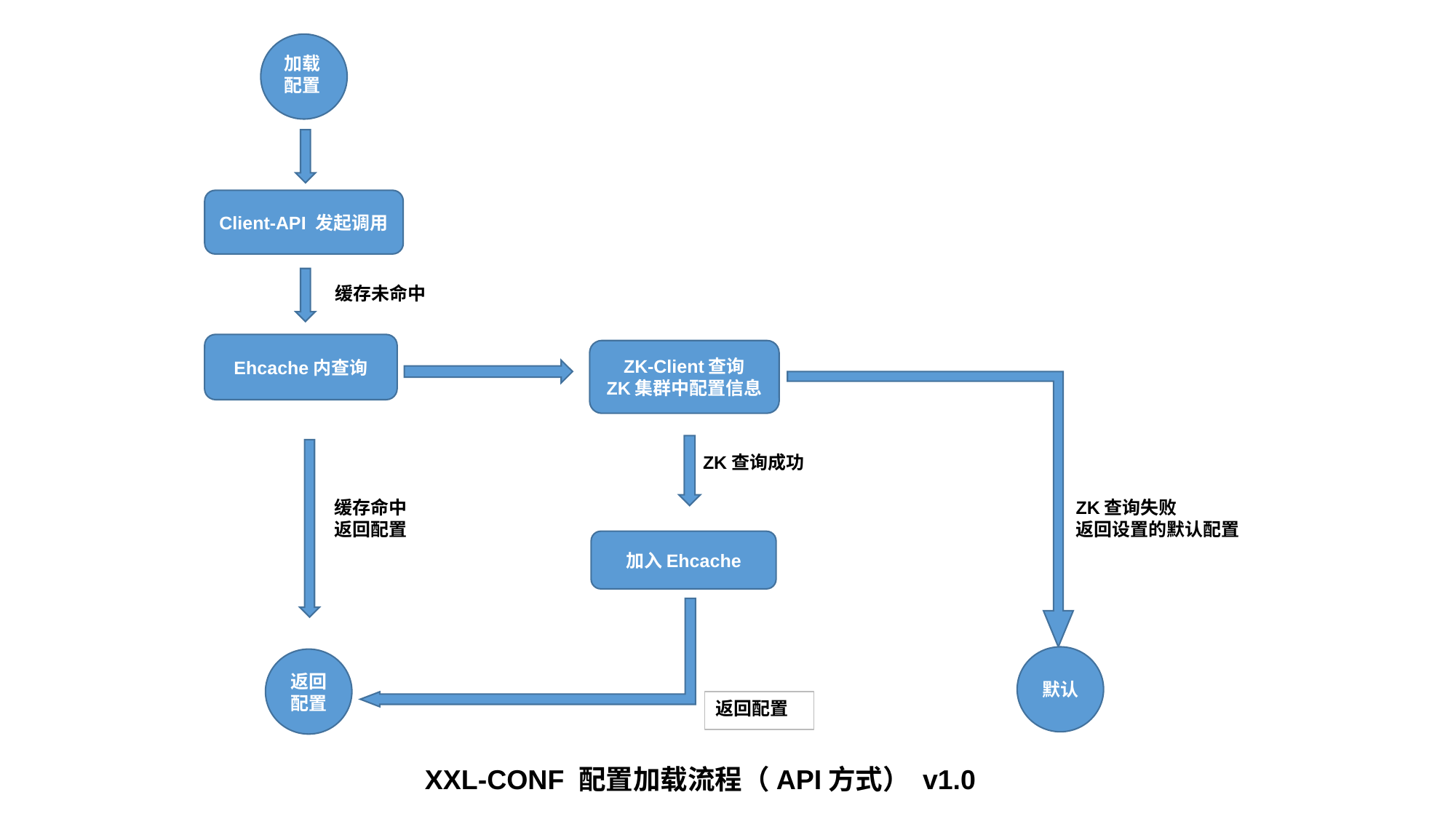

加载配置

Client-API 发起调用

缓存未命中
Ehcache内查询
ZK-Client查询
ZK集群中配置信息

ZK查询成功

ZK查询失败
返回设置的默认配置
缓存命中
返回配置
加入Ehcache
默认
返回配置
返回配置
XXL-CONF 配置加载流程（API方式） v1.0